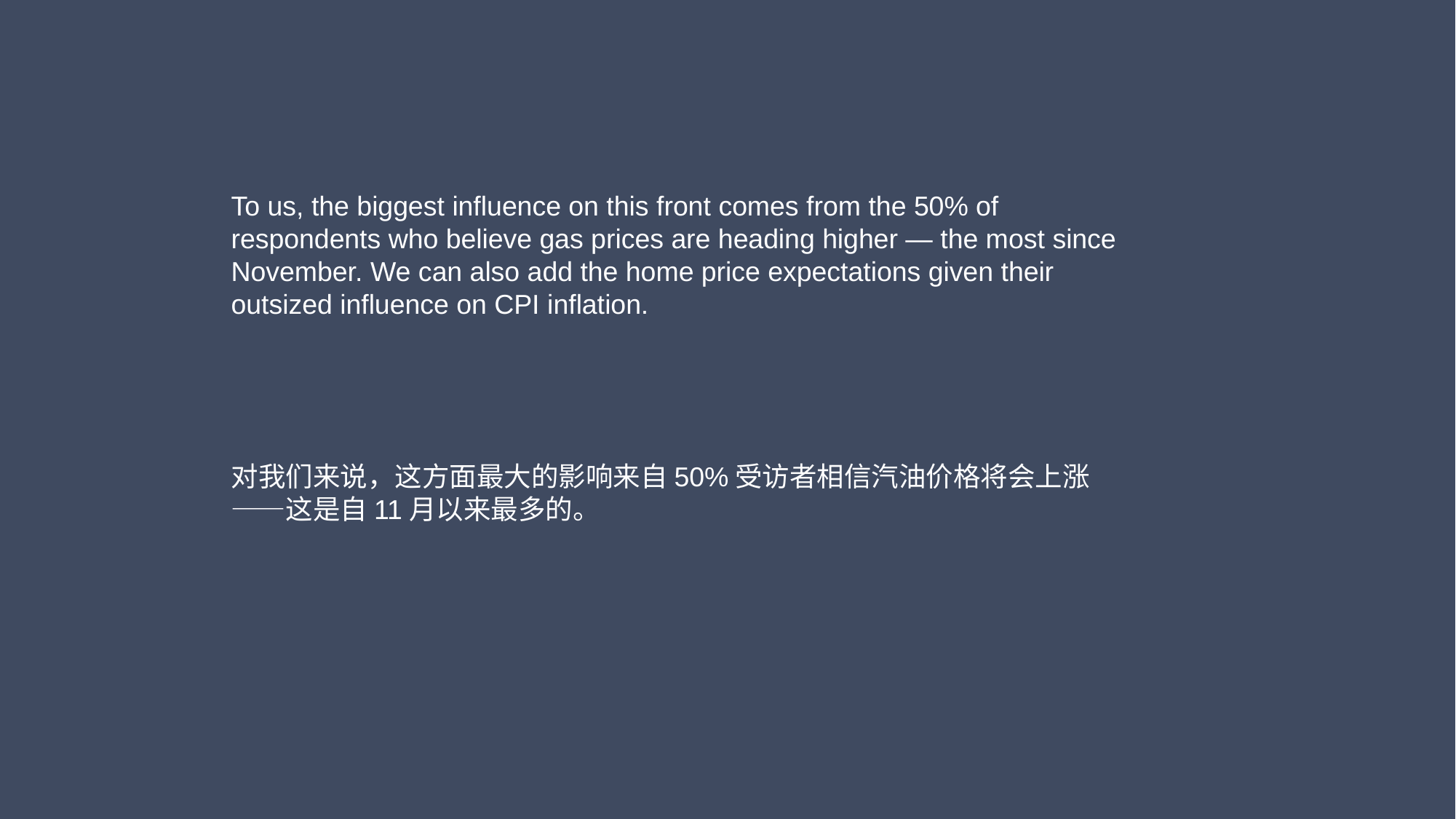

To us, the biggest influence on this front comes from the 50% of respondents who believe gas prices are heading higher — the most since November. We can also add the home price expectations given their outsized influence on CPI inflation.
对我们来说，这方面最大的影响来自50%受访者相信汽油价格将会上涨——这是自11月以来最多的。